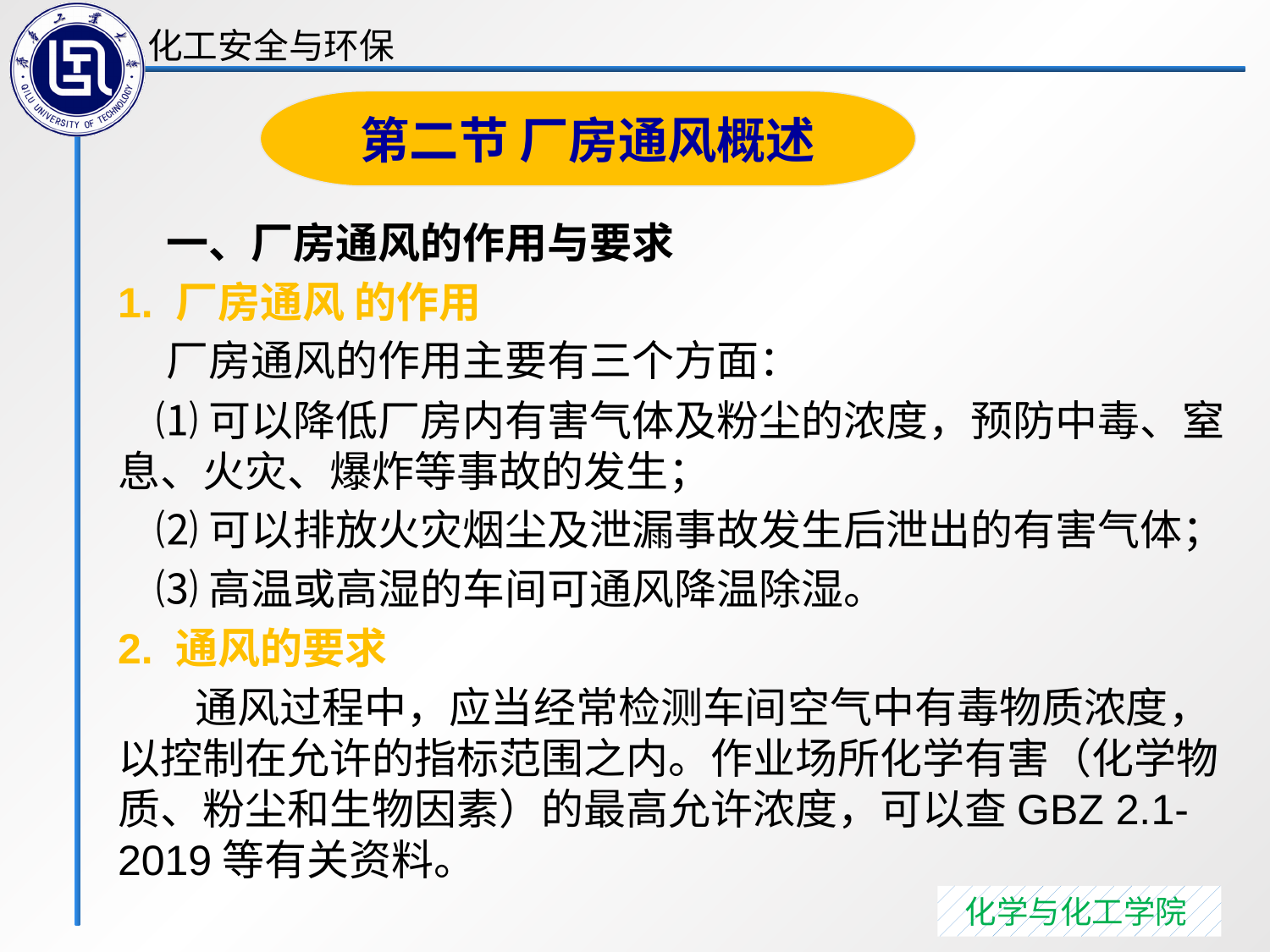

一、厂房通风的作用与要求
1. 厂房通风 的作用
    厂房通风的作用主要有三个方面：
    ⑴可以降低厂房内有害气体及粉尘的浓度，预防中毒、窒息、火灾、爆炸等事故的发生；
    ⑵可以排放火灾烟尘及泄漏事故发生后泄出的有害气体；
    ⑶高温或高湿的车间可通风降温除湿。
2. 通风的要求
       通风过程中，应当经常检测车间空气中有毒物质浓度，以控制在允许的指标范围之内。作业场所化学有害（化学物质、粉尘和生物因素）的最高允许浓度，可以查GBZ 2.1-2019等有关资料。
第二节 厂房通风概述